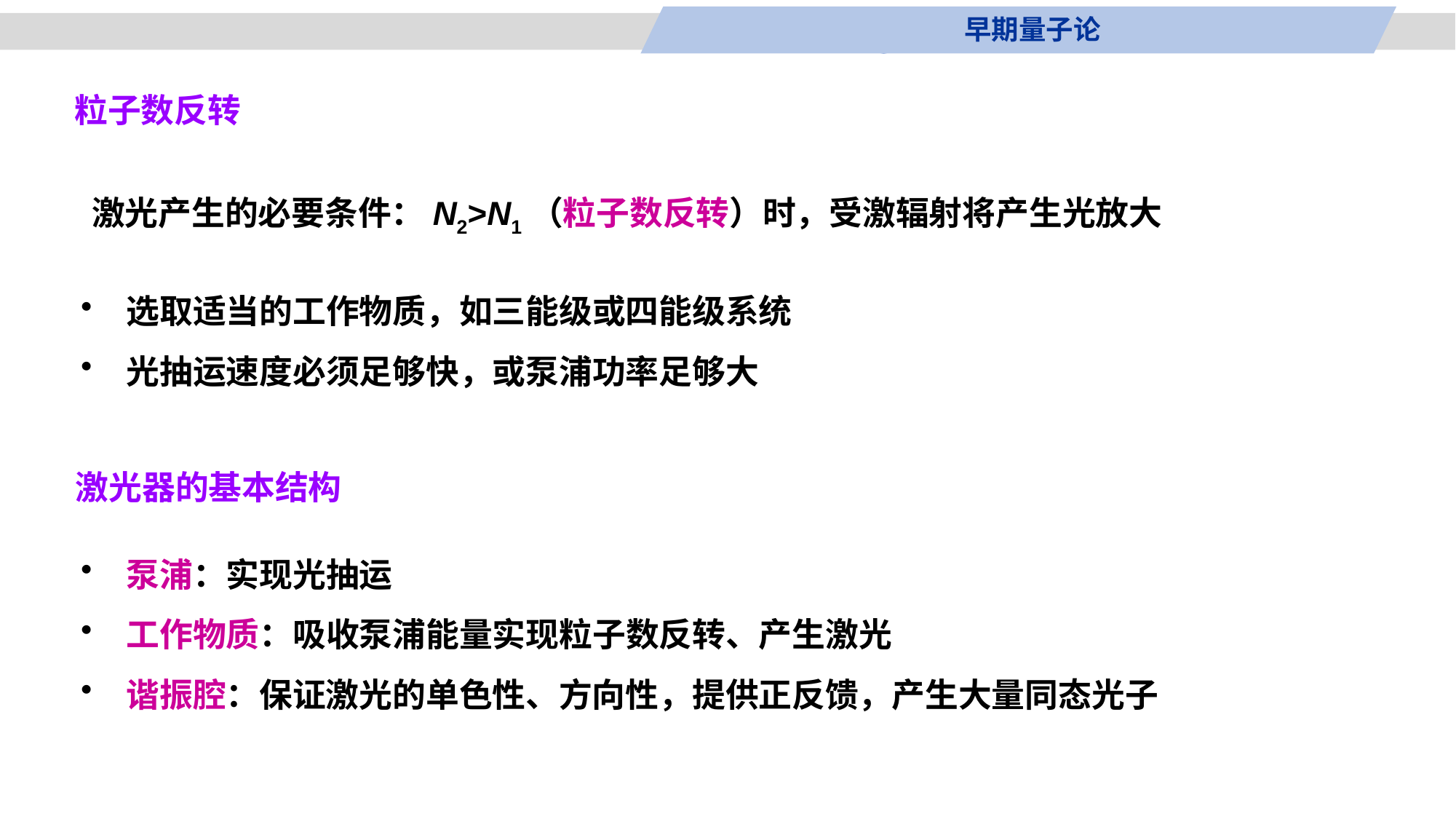

早期量子论
粒子数反转
激光产生的必要条件：N2>N1（粒子数反转）时，受激辐射将产生光放大
　选取适当的工作物质，如三能级或四能级系统
　光抽运速度必须足够快，或泵浦功率足够大
激光器的基本结构
　泵浦：实现光抽运
　工作物质：吸收泵浦能量实现粒子数反转、产生激光
　谐振腔：保证激光的单色性、方向性，提供正反馈，产生大量同态光子